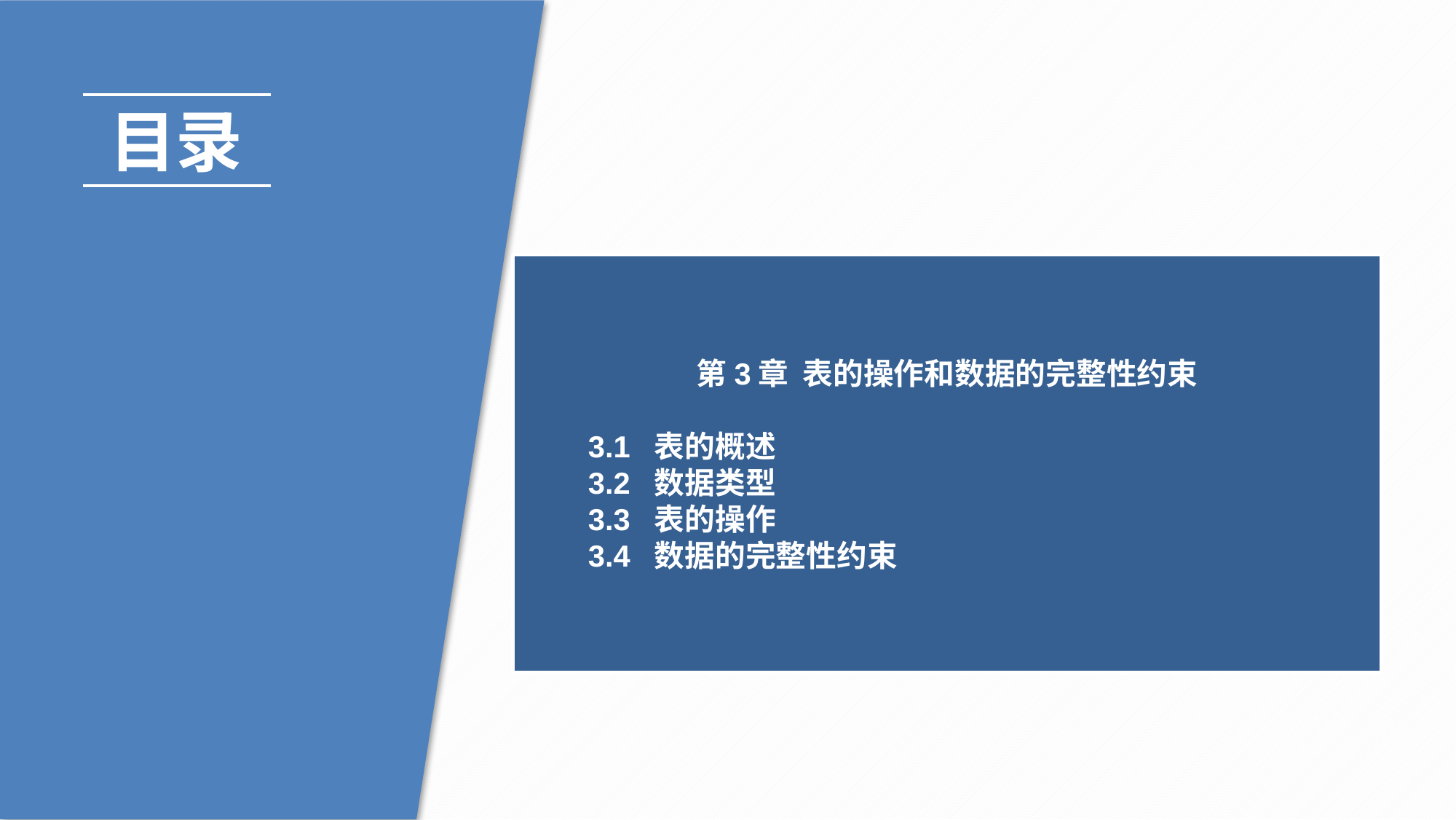

目录
第3章  表的操作和数据的完整性约束

3.1  表的概述
3.2  数据类型
3.3  表的操作
3.4  数据的完整性约束